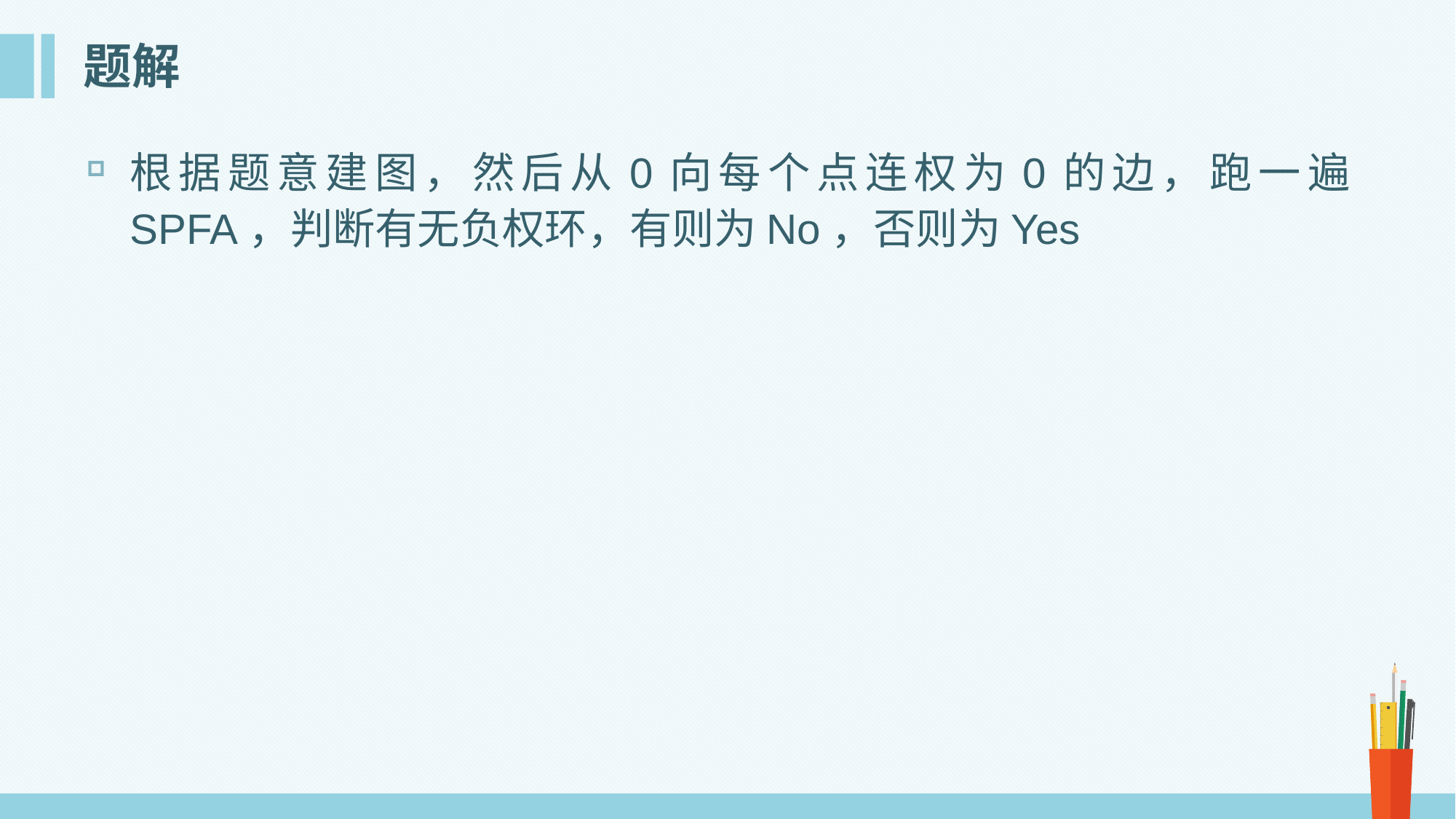

# 题解
根据题意建图，然后从0向每个点连权为0的边，跑一遍SPFA，判断有无负权环，有则为No，否则为Yes